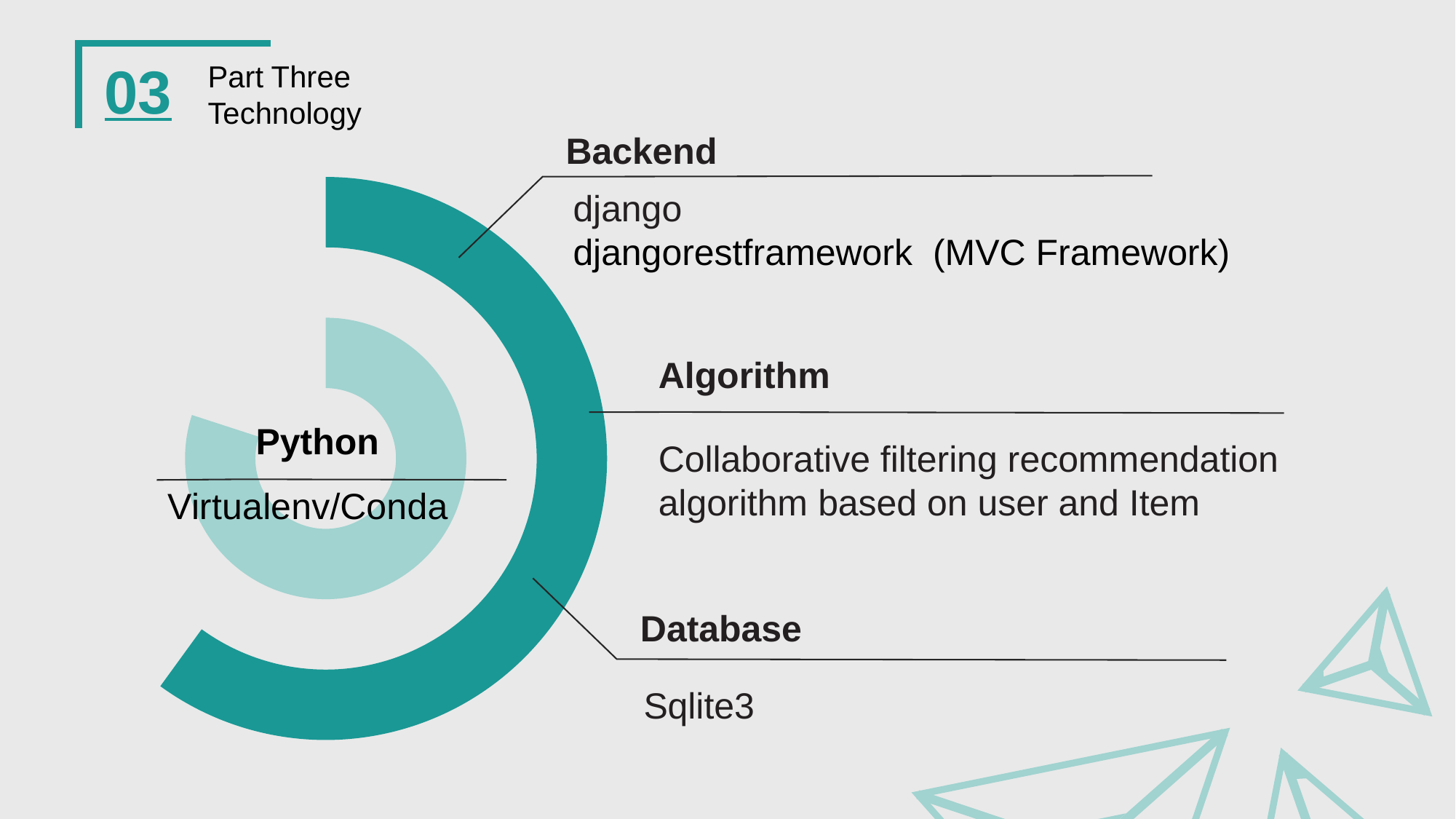

03
Part Three
Technology
Backend

### Chart

| Category | Q1 | Q2 | Q3 |
|---|---|---|---|
| A | 8.0 | 5.0 | 6.0 |
| 非A | 2.0 | 5.0 | 4.0 |
django
djangorestframework  (MVC Framework)
Algorithm

Python

Collaborative filtering recommendation algorithm based on user and Item

Database
Sqlite3